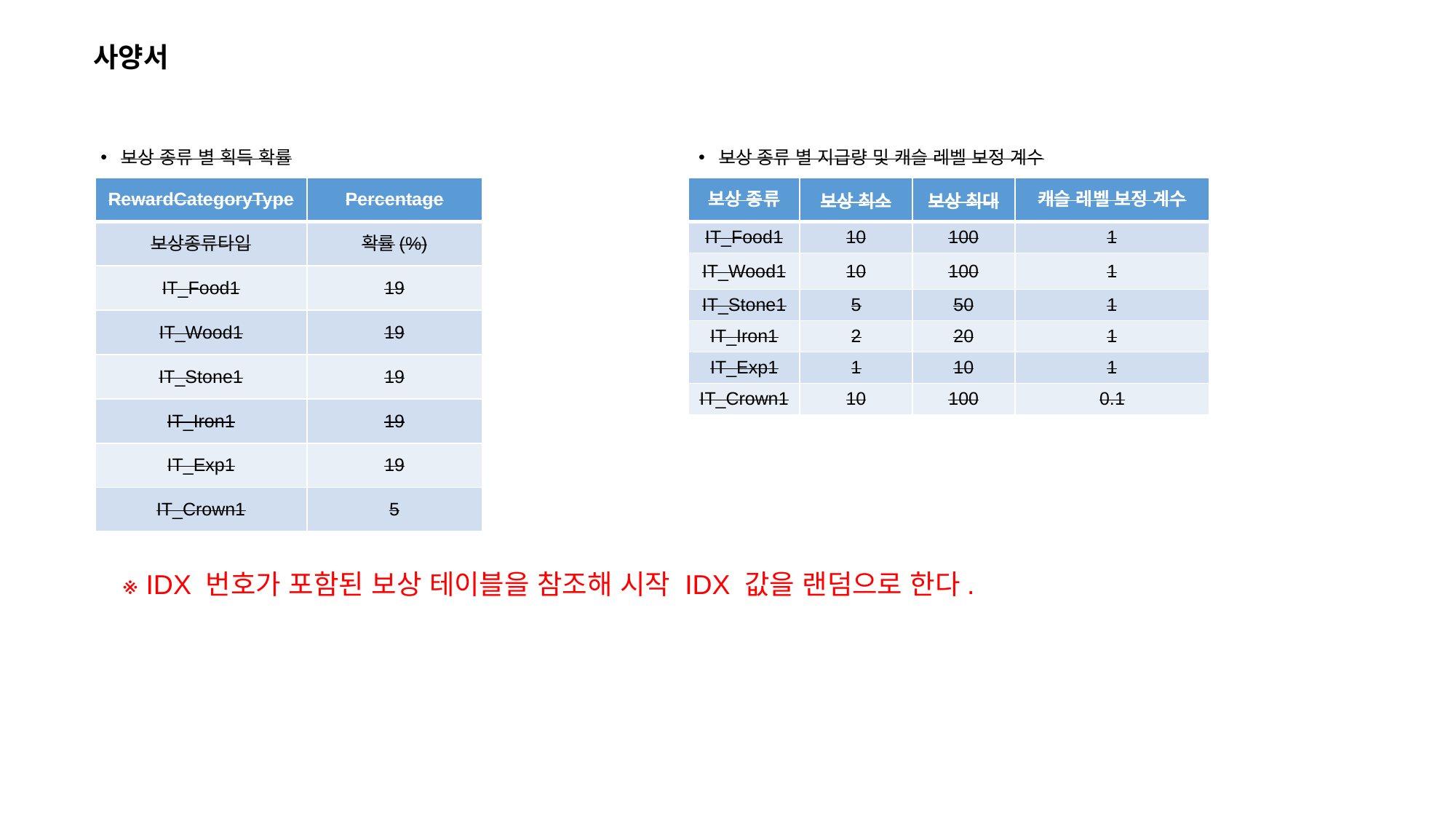

사양서
보상 종류 별 획득 확률

보상 종류 별 지급량 및 캐슬 레벨 보정 계수
| RewardCategoryType | Percentage |
| --- | --- |
| 보상종류타입 | 확률(%) |
| IT\_Food1 | 19 |
| IT\_Wood1 | 19 |
| IT\_Stone1 | 19 |
| IT\_Iron1 | 19 |
| IT\_Exp1 | 19 |
| IT\_Crown1 | 5 |
| 보상 종류 | 보상 최소 | 보상 최대 | 캐슬 레벨 보정 계수 |
| --- | --- | --- | --- |
| IT\_Food1 | 10 | 100 | 1 |
| IT\_Wood1 | 10 | 100 | 1 |
| IT\_Stone1 | 5 | 50 | 1 |
| IT\_Iron1 | 2 | 20 | 1 |
| IT\_Exp1 | 1 | 10 | 1 |
| IT\_Crown1 | 10 | 100 | 0.1 |
※ IDX 번호가 포함된 보상 테이블을 참조해 시작 IDX 값을 랜덤으로 한다.